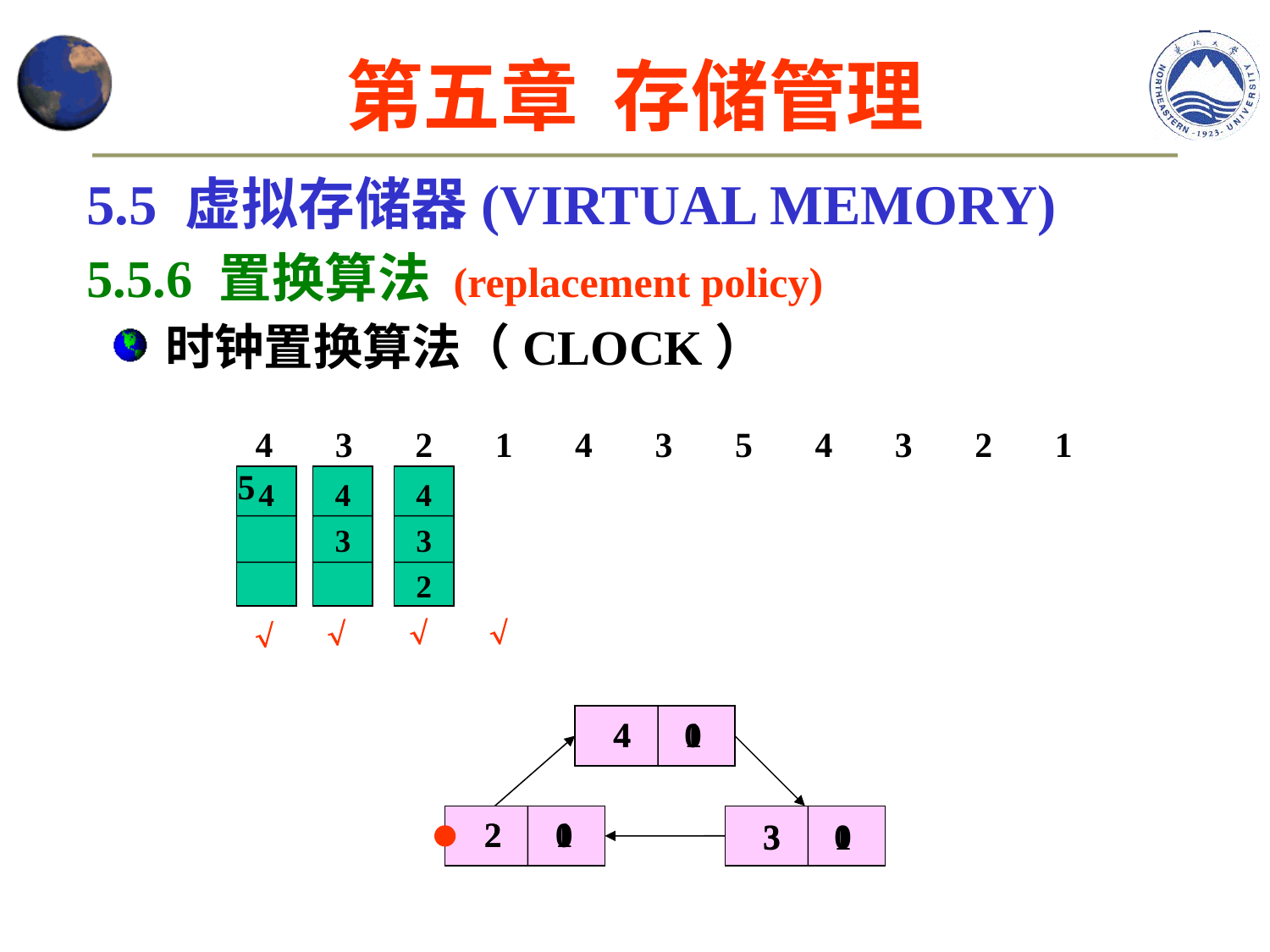

第五章  存储管理
5.5 虚拟存储器(VIRTUAL MEMORY)
5.5.6 置换算法 (replacement policy)
时钟置换算法（CLOCK）
  4       3       2       1       4       3       5       4       3       2       1       5
4

4
3

4
3
2

√
√
√
√

4      0
4      1

2      1
2      0
3      0
3      1